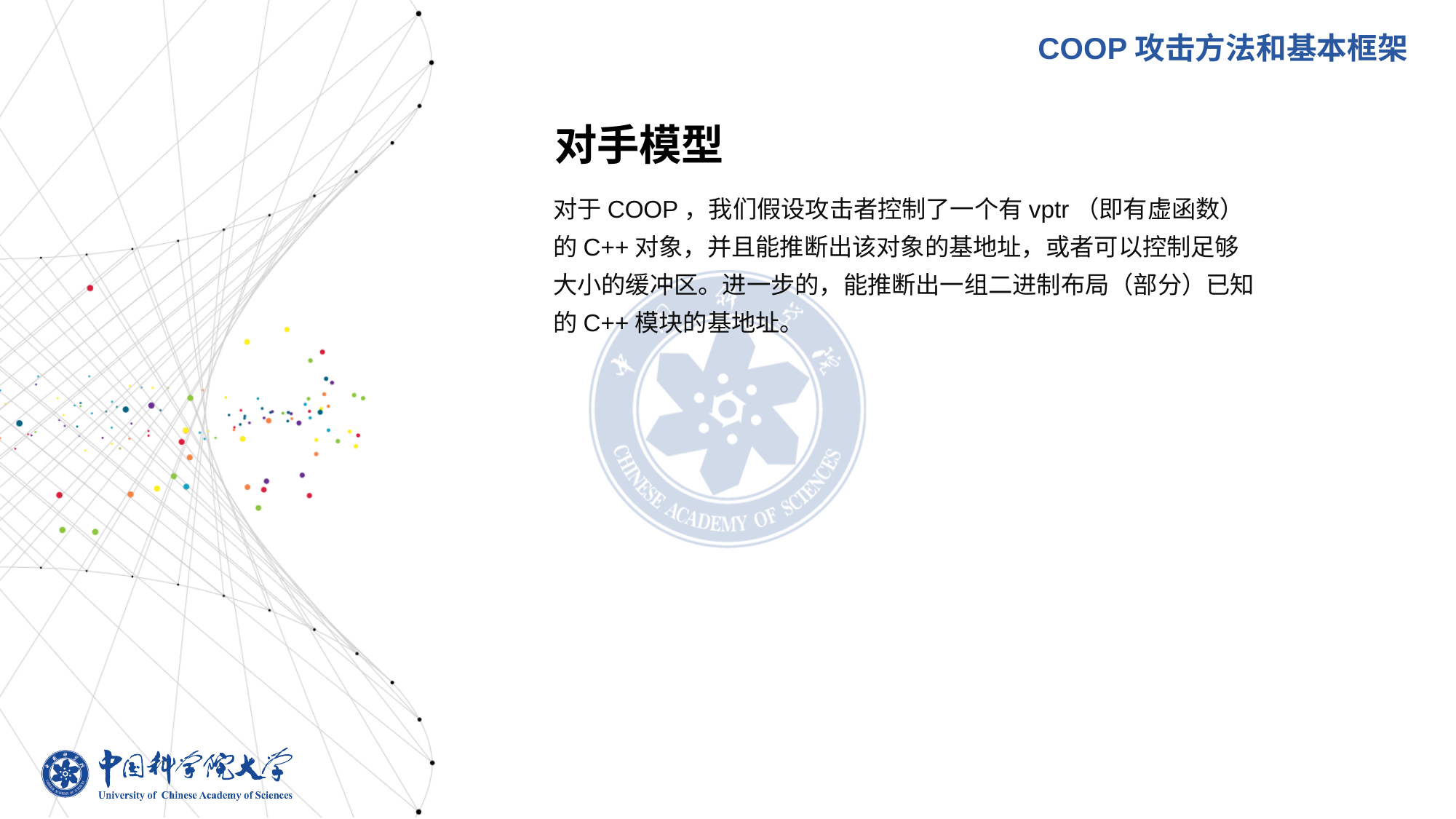

COOP攻击方法和基本框架
对手模型
对于COOP，我们假设攻击者控制了一个有vptr（即有虚函数）的C++对象，并且能推断出该对象的基地址，或者可以控制足够大小的缓冲区。进一步的，能推断出一组二进制布局（部分）已知的C++模块的基地址。

[unsupported chart]